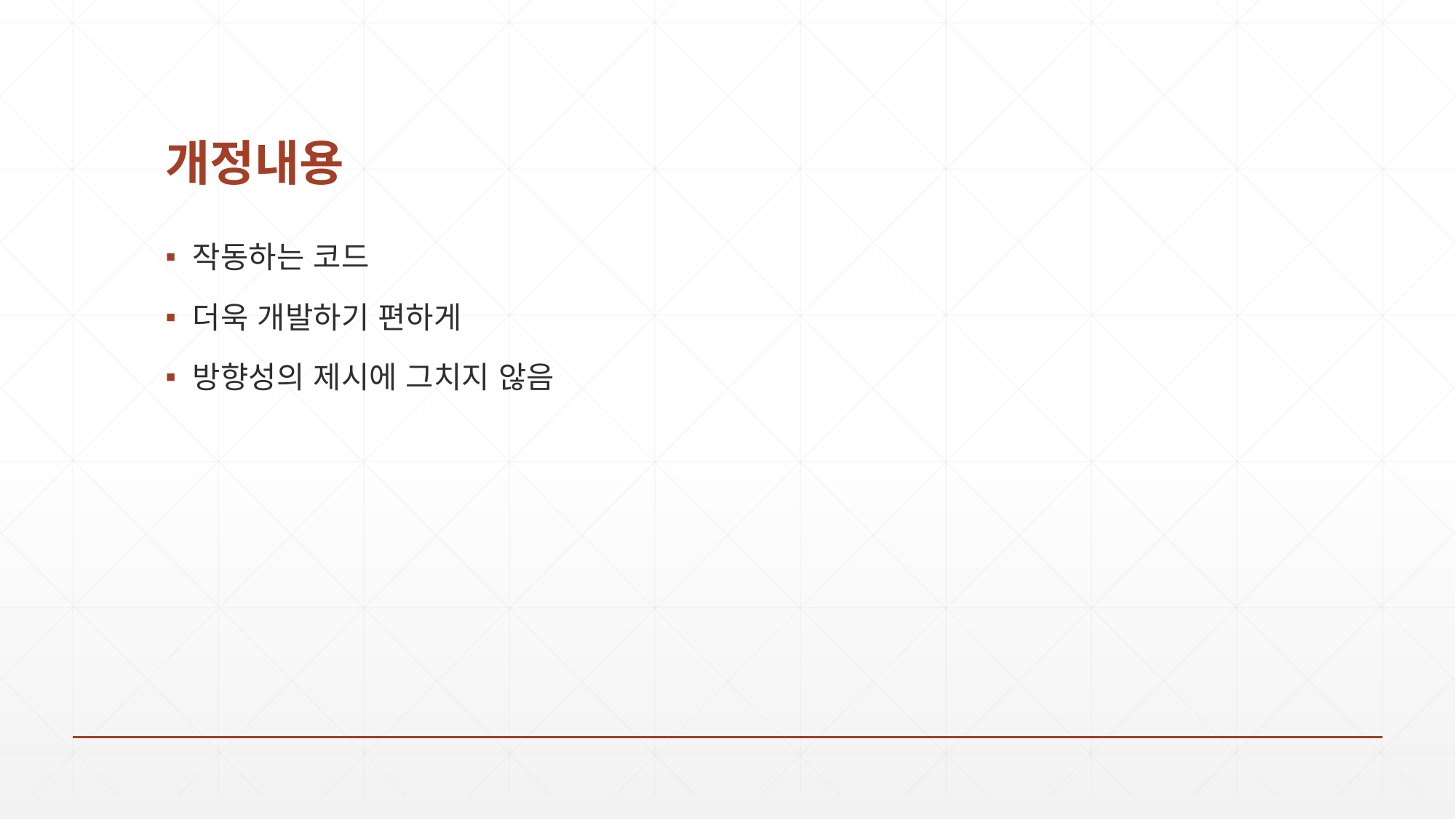

# 개정내용
작동하는 코드
더욱 개발하기 편하게
방향성의 제시에 그치지 않음